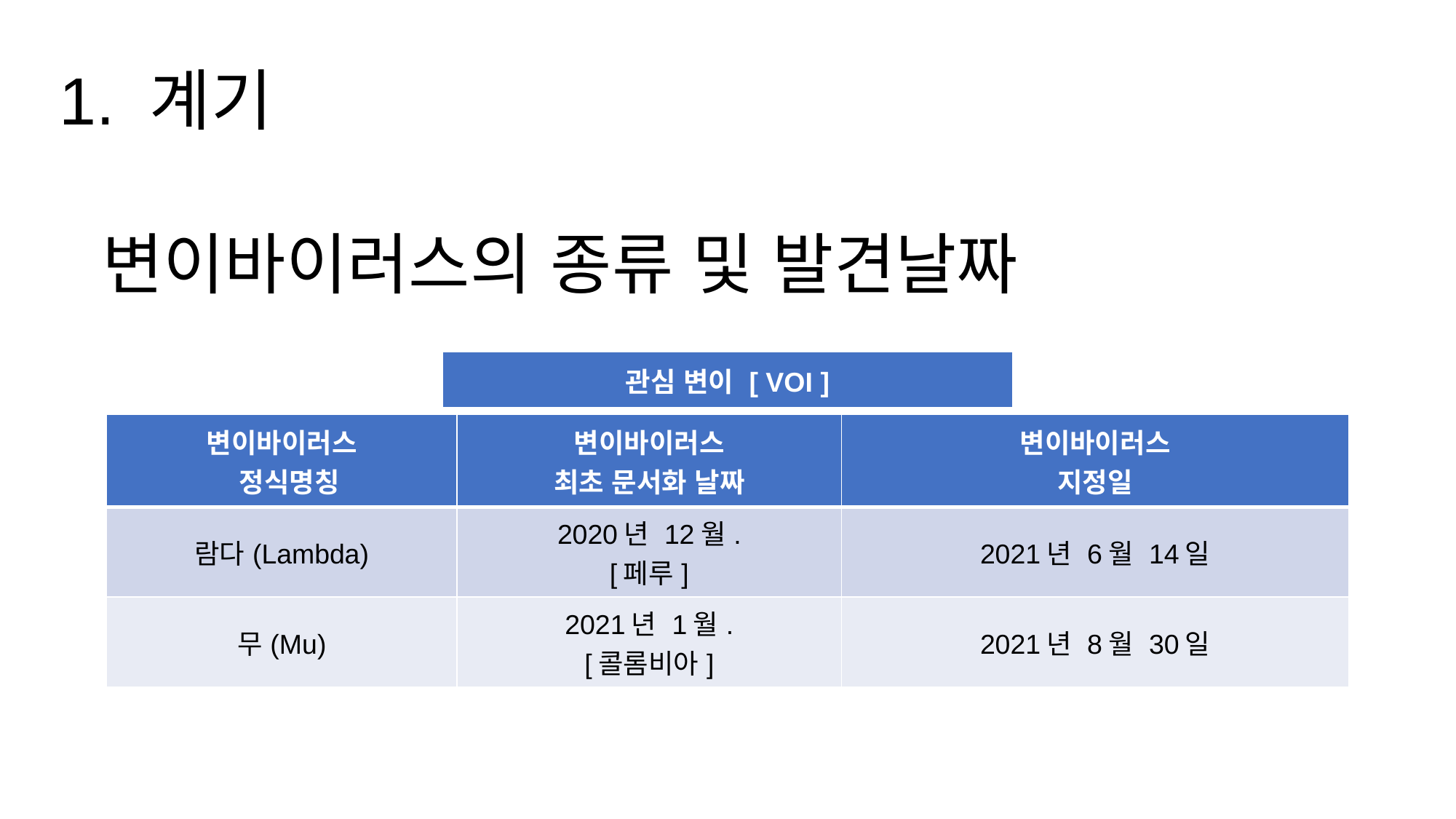

1. 계기
# 변이바이러스의 종류 및 발견날짜
| 관심 변이 [ VOI ] |
| --- |
| 변이바이러스 정식명칭 | 변이바이러스 최초 문서화 날짜 | 변이바이러스 지정일 |
| --- | --- | --- |
| 람다(Lambda) | 2020년 12월. [페루] | 2021년 6월 14일 |
| 무(Mu) | 2021년 1월. [콜롬비아] | 2021년 8월 30일 |